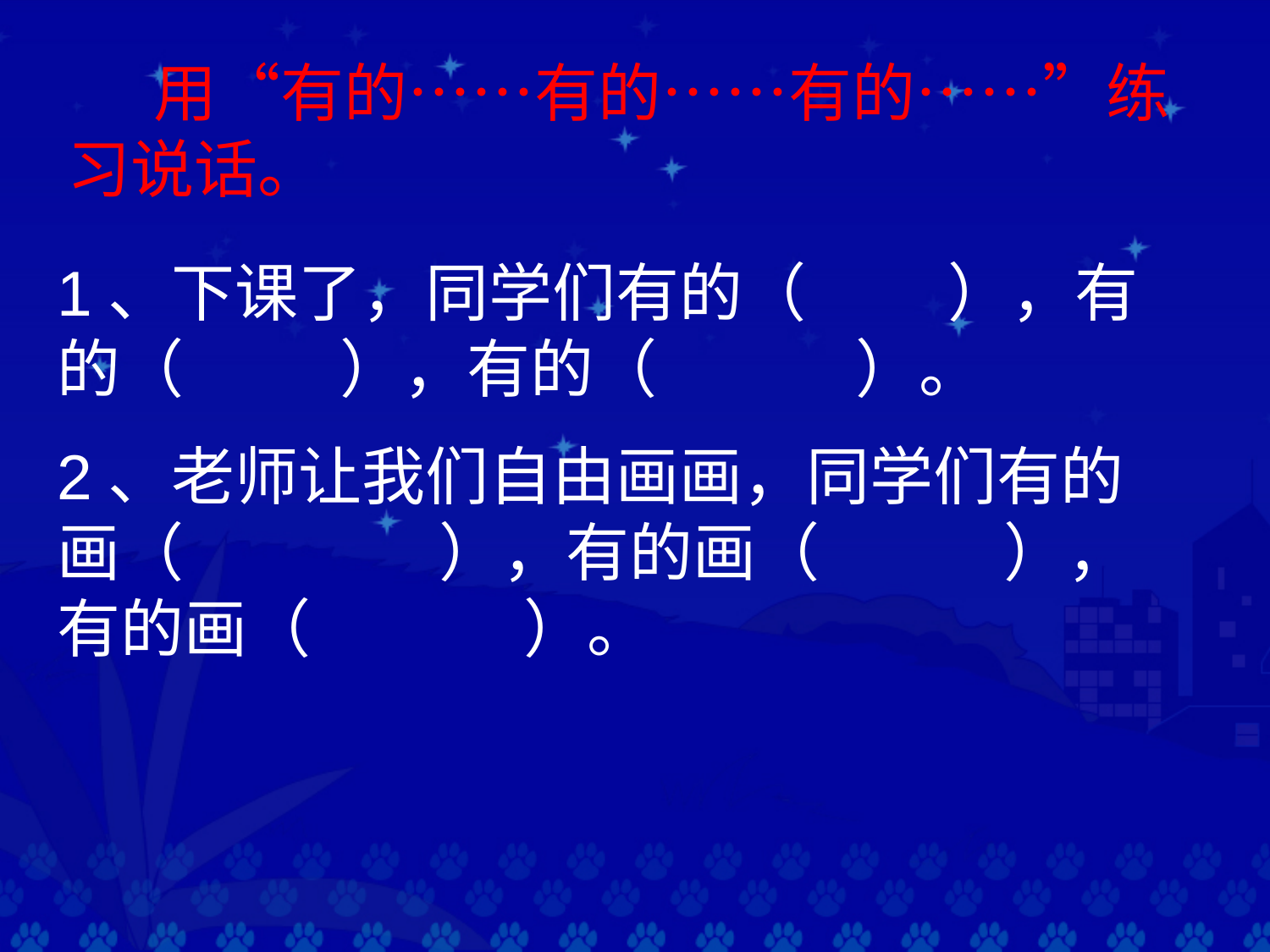

用“有的……有的……有的……”练习说话。
1、下课了，同学们有的（          ），有的（           ），有的（              ）。
2、老师让我们自由画画，同学们有的画（                  ），有的画（             ），有的画（               ）。